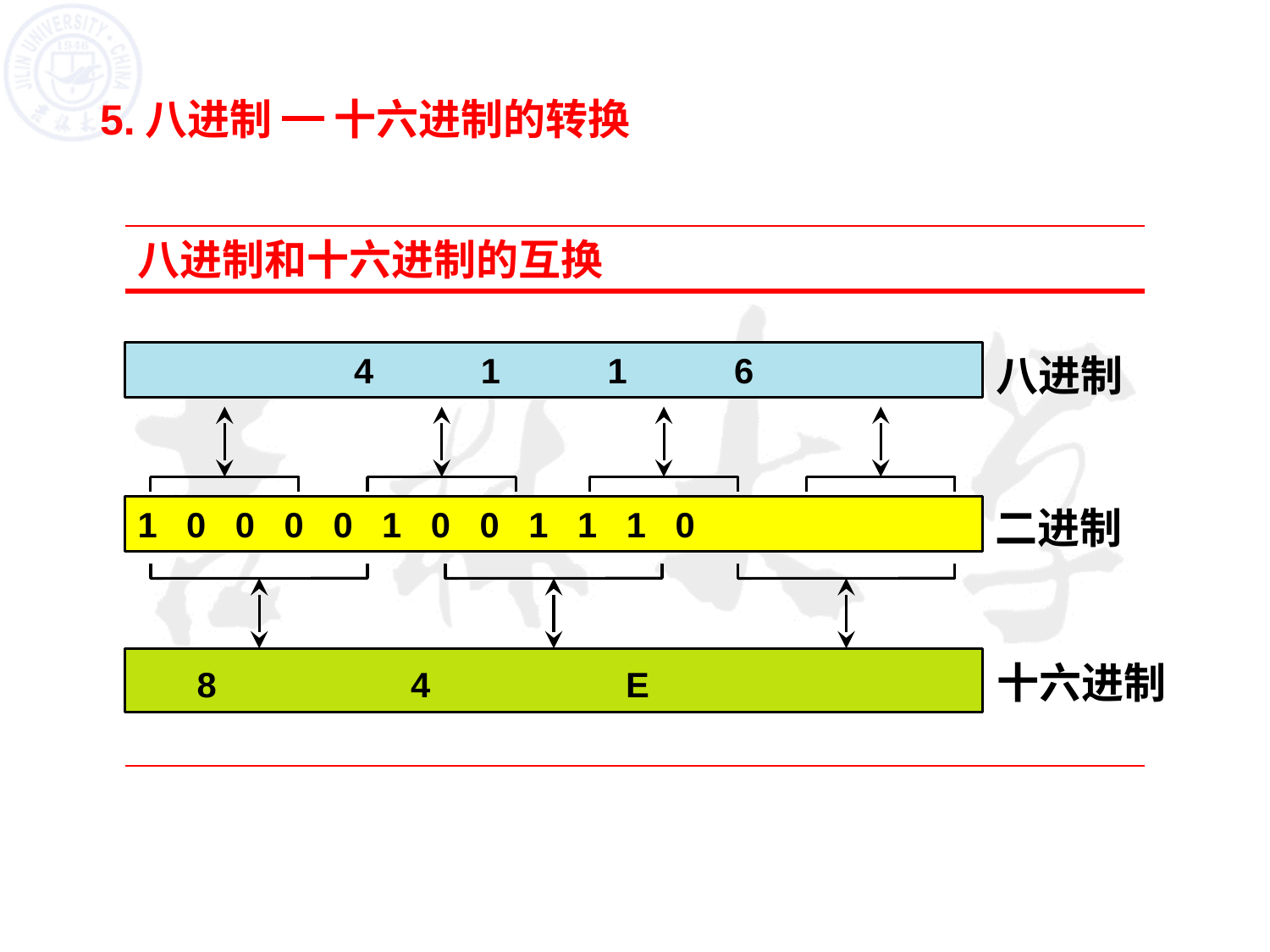

5.八进制 ━ 十六进制的转换

八进制和十六进制的互换
八进制
4           1           1           6
二进制
1   0   0   0   0   1   0   0   1   1   1   0
     8	               4	           E
十六进制